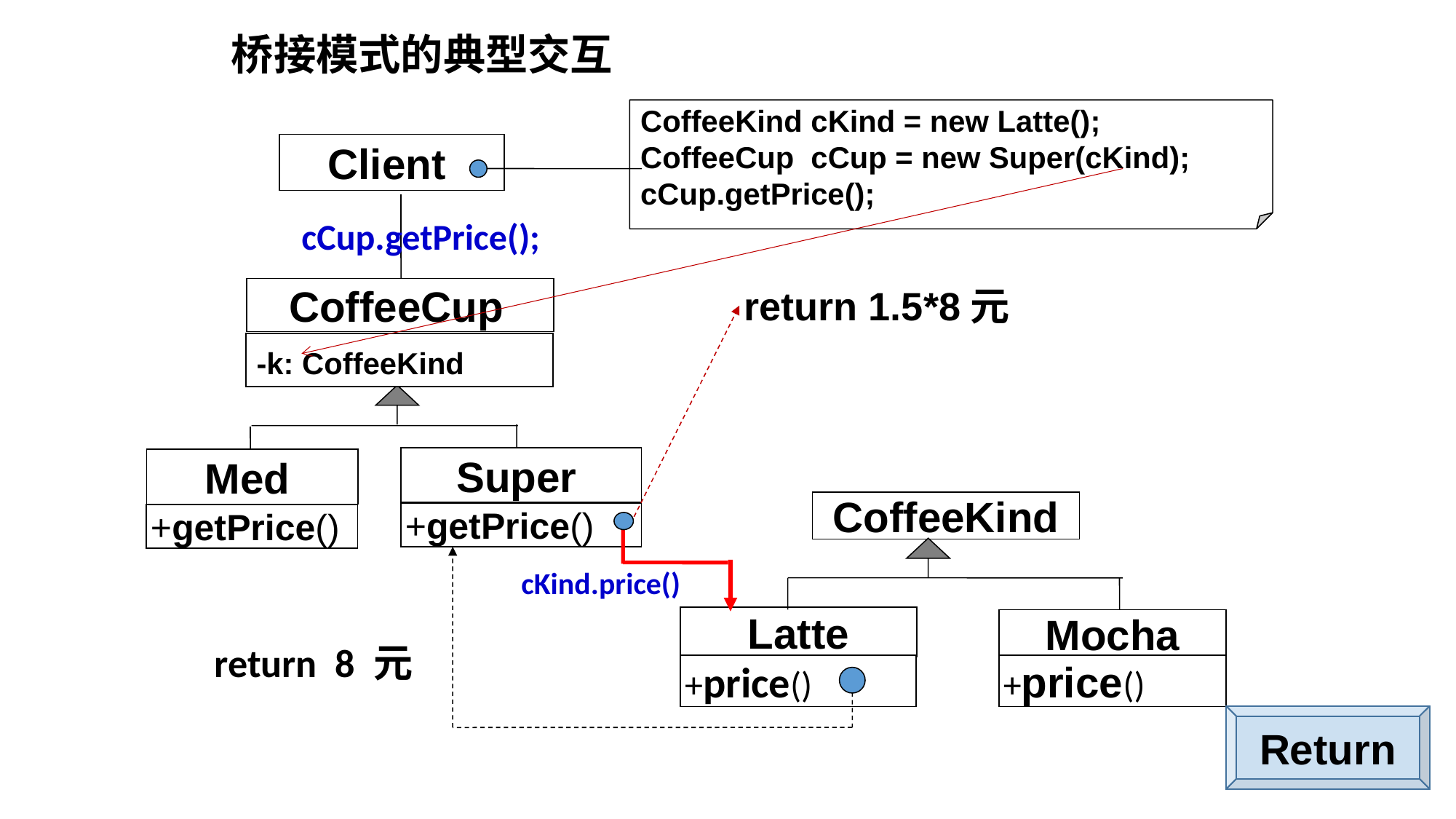

桥接模式的典型交互
CoffeeKind cKind = new Latte();
CoffeeCup  cCup = new Super(cKind);
cCup.getPrice();
Client

cCup.getPrice();
return 1.5*8元
CoffeeCup

-k: CoffeeKind

Super
Med
CoffeeKind
+getPrice()
+getPrice()

cKind.price()

Latte
Mocha
return  8 元
+price()
+price()

Return